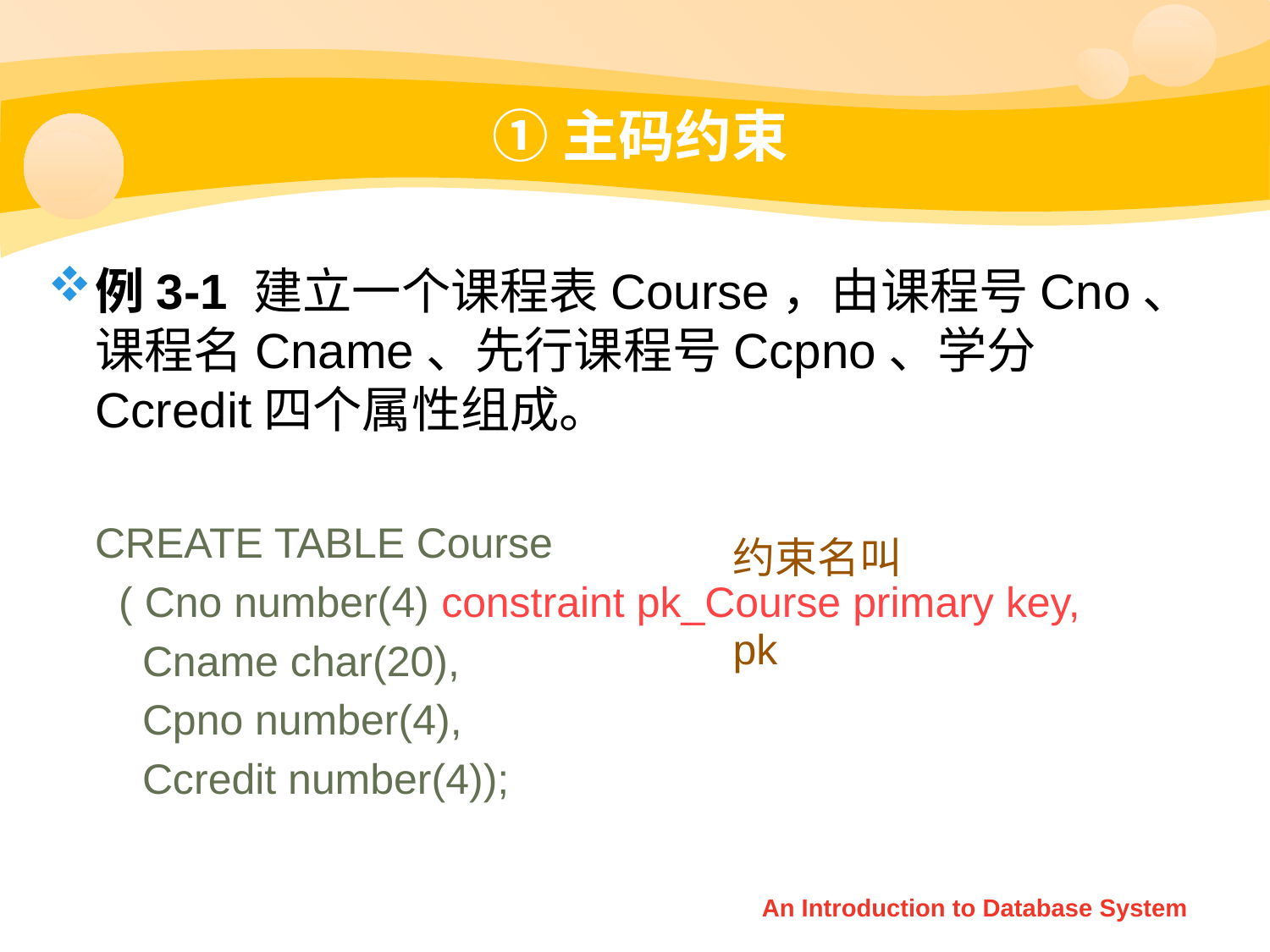

# ①主码约束
例3-1 建立一个课程表Course，由课程号Cno、课程名Cname、先行课程号Ccpno、学分Ccredit四个属性组成。

    CREATE TABLE Course
      ( Cno number(4) constraint pk_Course primary key,
        Cname char(20),
        Cpno number(4),
        Ccredit number(4));
约束名叫pk
An Introduction to Database System